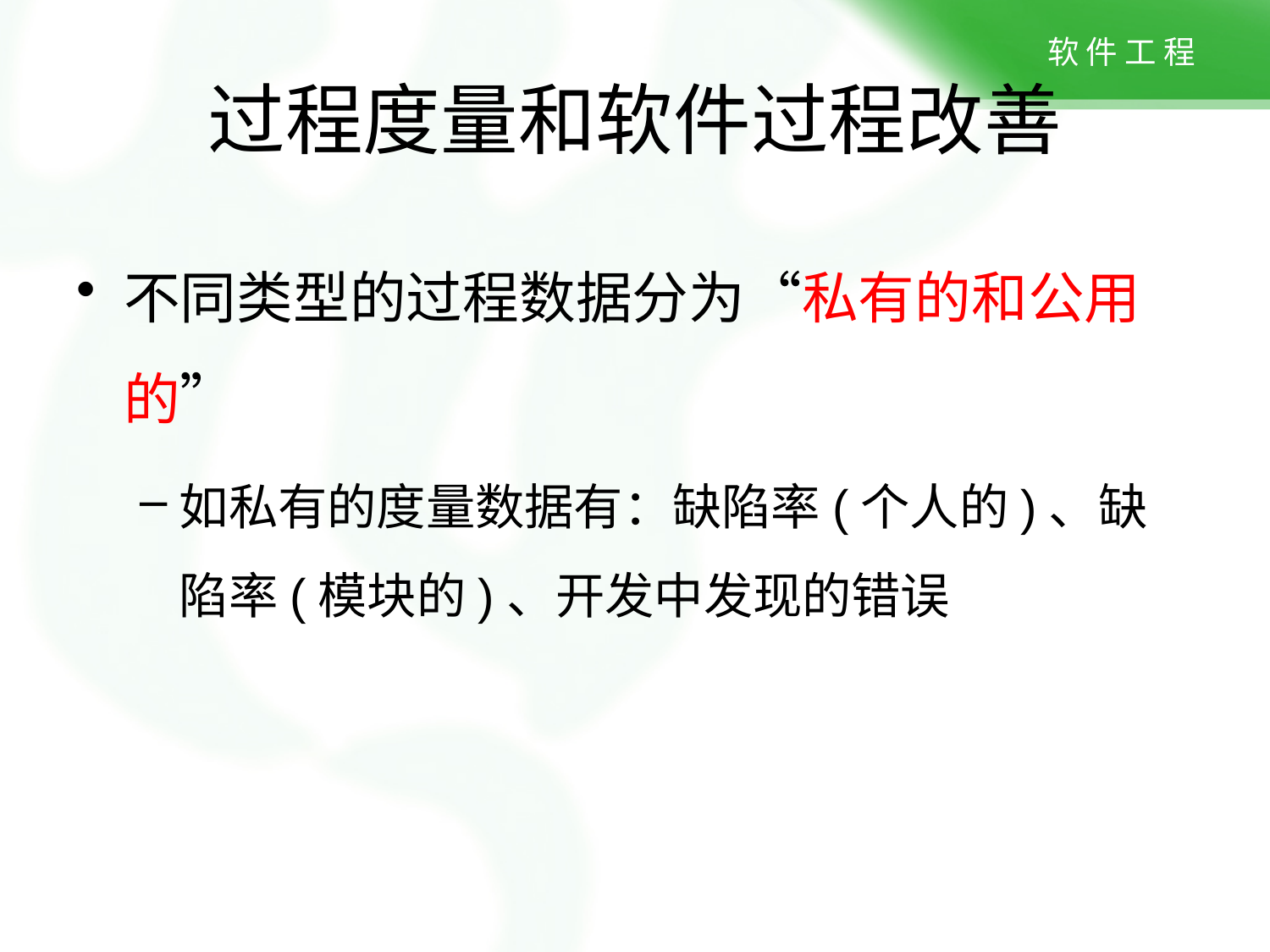

# 过程度量和软件过程改善
不同类型的过程数据分为“私有的和公用的”
如私有的度量数据有：缺陷率(个人的)、缺陷率(模块的)、开发中发现的错误